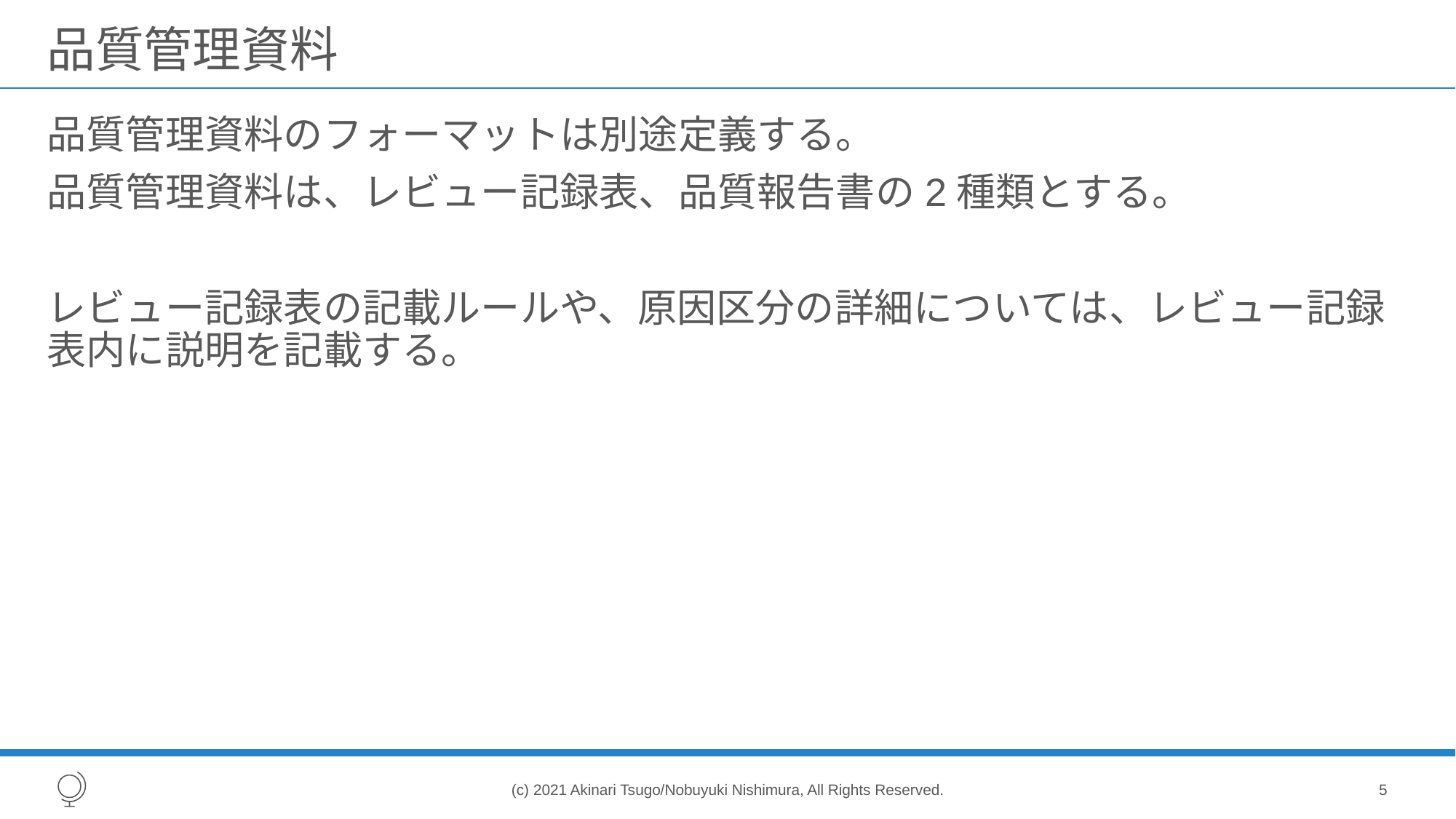

# 品質管理資料
品質管理資料のフォーマットは別途定義する。
品質管理資料は、レビュー記録表、品質報告書の2種類とする。

レビュー記録表の記載ルールや、原因区分の詳細については、レビュー記録表内に説明を記載する。